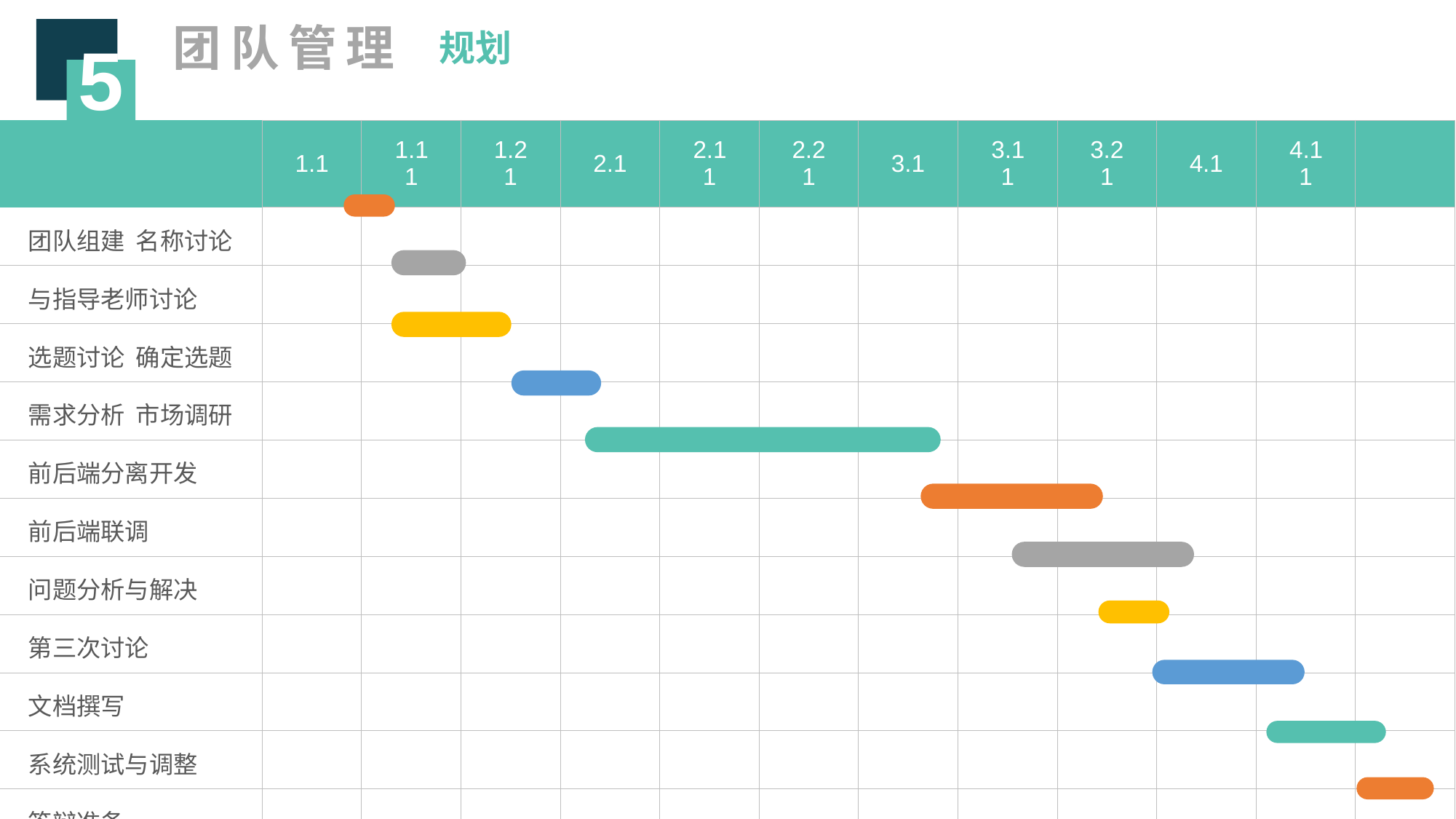

团队管理

5
规划
|  | 1.1 | 1.11 | 1.21 | 2.1 | 2.11 | 2.21 | 3.1 | 3.11 | 3.21 | 4.1 | 4.11 |  |
| --- | --- | --- | --- | --- | --- | --- | --- | --- | --- | --- | --- | --- |
| 团队组建 名称讨论 |  |  |  |  |  |  |  |  |  |  |  |  |
| 与指导老师讨论 |  |  |  |  |  |  |  |  |  |  |  |  |
| 选题讨论 确定选题 |  |  |  |  |  |  |  |  |  |  |  |  |
| 需求分析 市场调研 |  |  |  |  |  |  |  |  |  |  |  |  |
| 前后端分离开发 |  |  |  |  |  |  |  |  |  |  |  |  |
| 前后端联调 |  |  |  |  |  |  |  |  |  |  |  |  |
| 问题分析与解决 |  |  |  |  |  |  |  |  |  |  |  |  |
| 第三次讨论 |  |  |  |  |  |  |  |  |  |  |  |  |
| 文档撰写 |  |  |  |  |  |  |  |  |  |  |  |  |
| 系统测试与调整 |  |  |  |  |  |  |  |  |  |  |  |  |
| 答辩准备 |  |  |  |  |  |  |  |  |  |  |  |  |